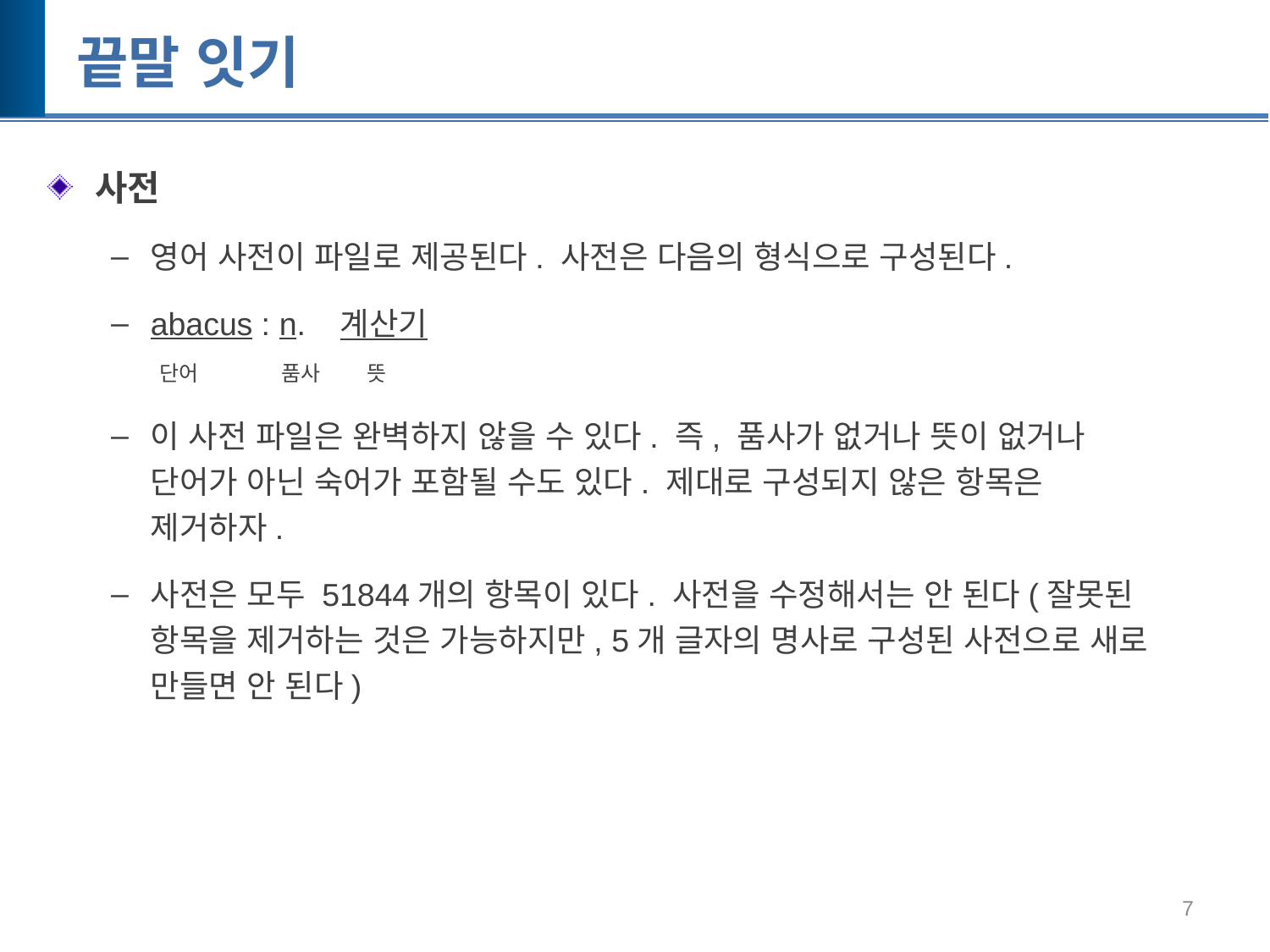

# 끝말 잇기
사전
영어 사전이 파일로 제공된다. 사전은 다음의 형식으로 구성된다.
abacus : n.   계산기
 단어              품사        뜻
이 사전 파일은 완벽하지 않을 수 있다. 즉, 품사가 없거나 뜻이 없거나 단어가 아닌 숙어가 포함될 수도 있다. 제대로 구성되지 않은 항목은 제거하자.
사전은 모두 51844개의 항목이 있다. 사전을 수정해서는 안 된다(잘못된 항목을 제거하는 것은 가능하지만, 5개 글자의 명사로 구성된 사전으로 새로 만들면 안 된다)
7